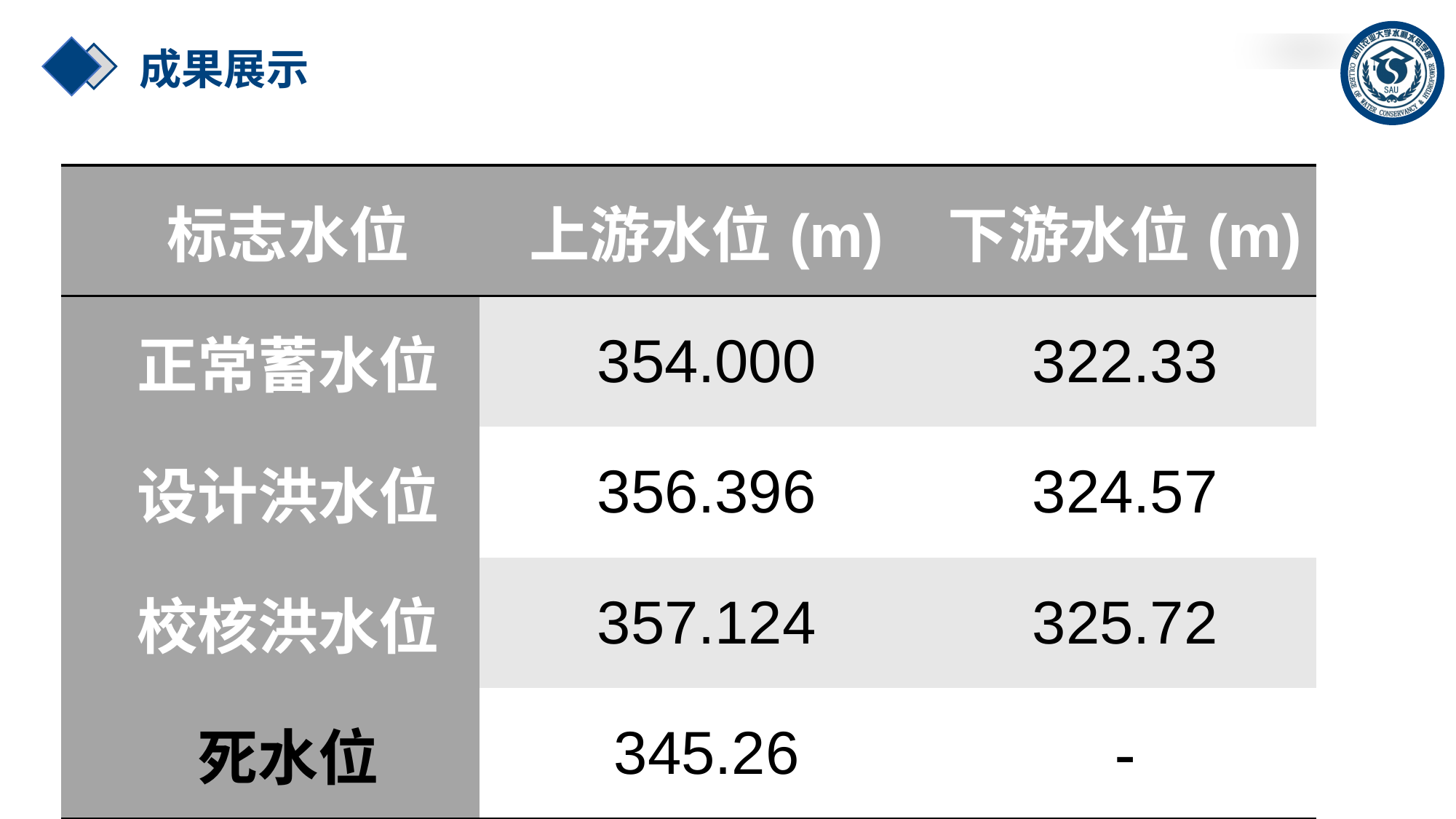

成果展示
| 标志水位 | 上游水位(m) | 下游水位(m) |
| --- | --- | --- |
| 正常蓄水位 | 354.000 | 322.33 |
| 设计洪水位 | 356.396 | 324.57 |
| 校核洪水位 | 357.124 | 325.72 |
| 死水位 | 345.26 | - |